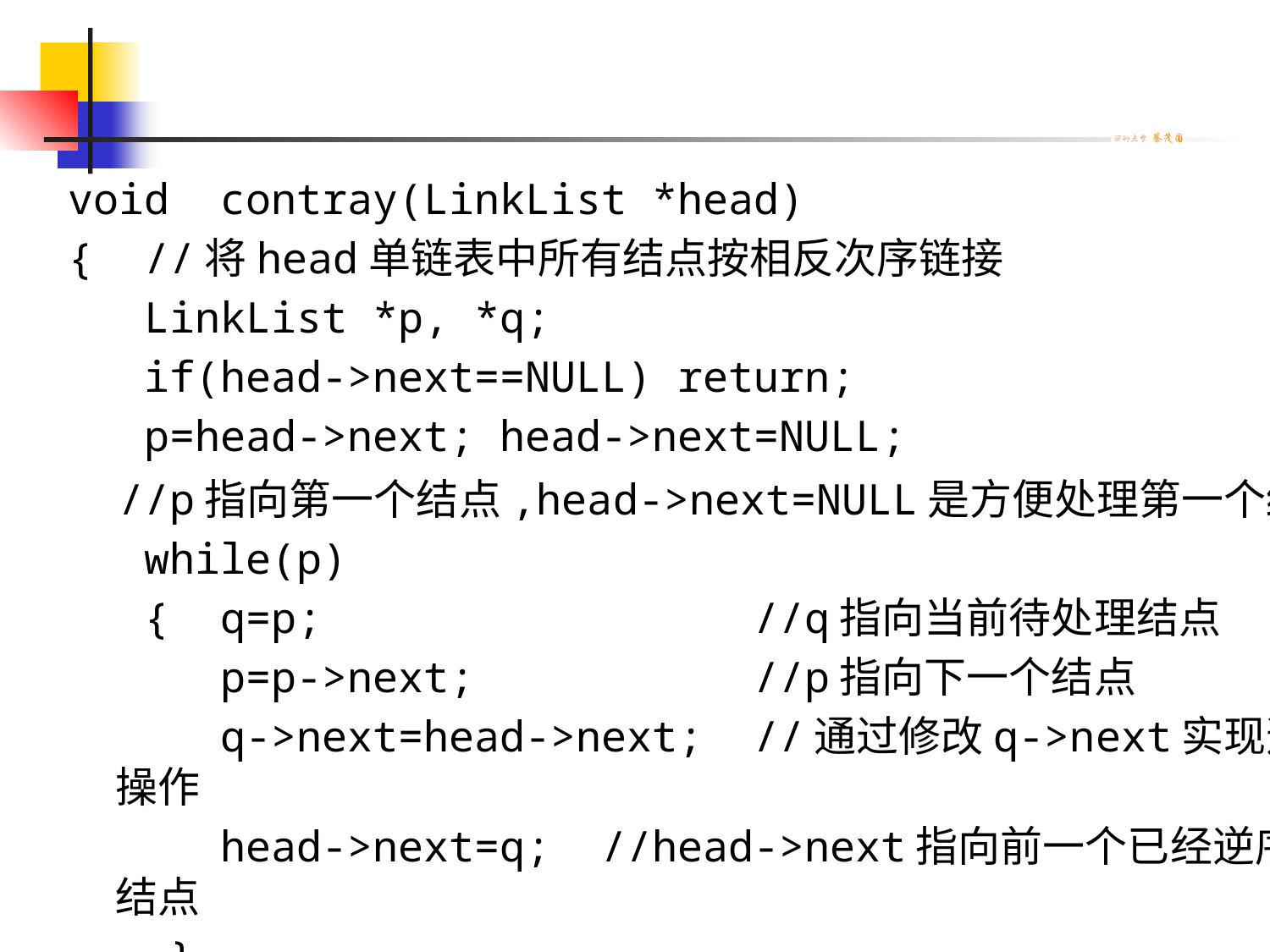

void  contray(LinkList *head)
{  //将head单链表中所有结点按相反次序链接
   LinkList *p, *q;
   if(head->next==NULL) return;
   p=head->next; head->next=NULL;
  //p指向第一个结点,head->next=NULL是方便处理第一个结点
   while(p)
   {  q=p;                 //q指向当前待处理结点
      p=p->next;           //p指向下一个结点
      q->next=head->next;  //通过修改q->next实现逆序操作
      head->next=q;  //head->next指向前一个已经逆序的结点
    }
  }